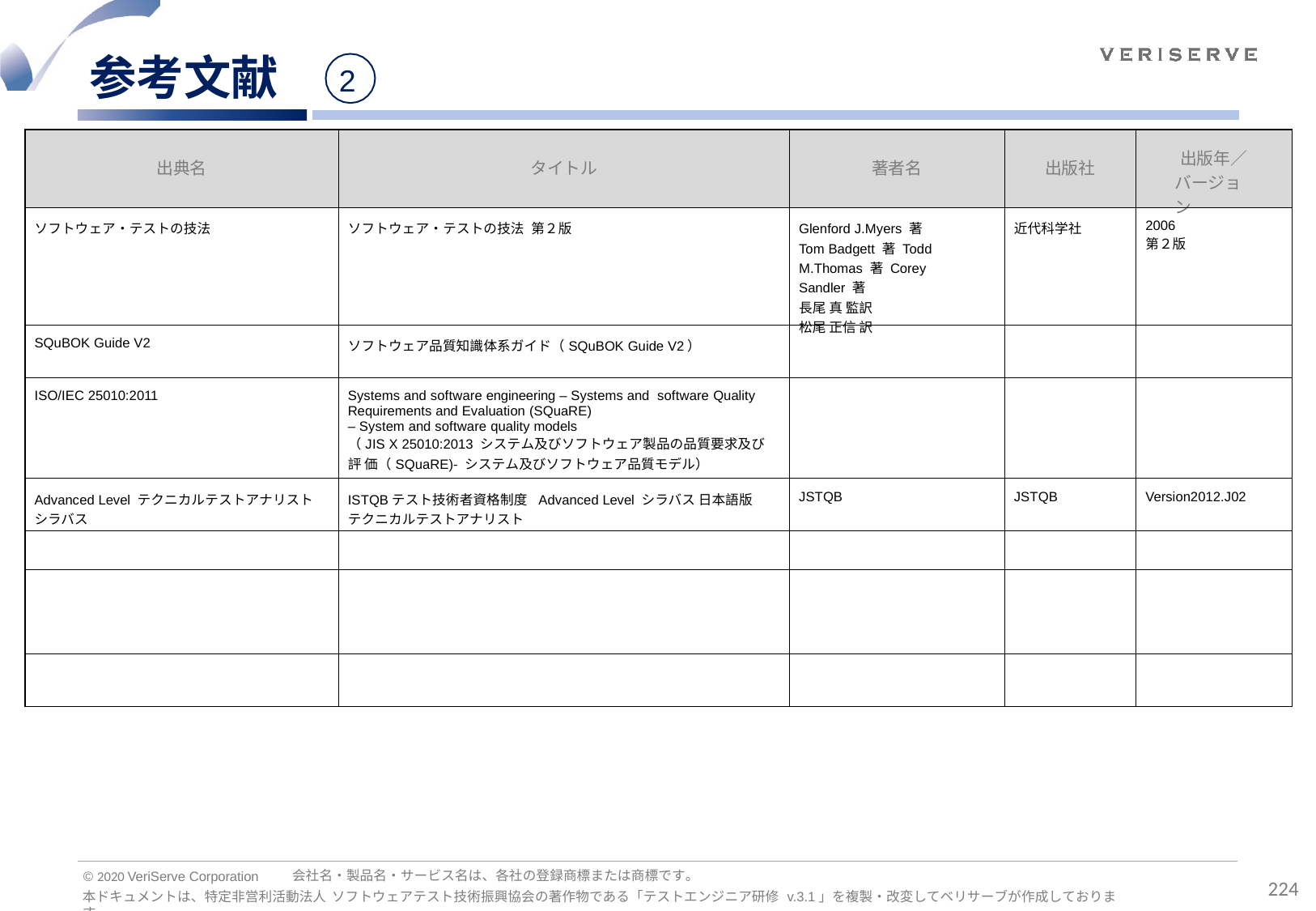

# 参考文献

2
| 出典名 | タイトル | 著者名 | 出版社 | 出版年／ バージョン |
| --- | --- | --- | --- | --- |
| ソフトウェア・テストの技法 | ソフトウェア・テストの技法 第２版 | Glenford J.Myers 著 Tom Badgett 著 Todd M.Thomas 著 Corey Sandler 著 長尾 真 監訳 松尾 正信 訳 | 近代科学社 | 2006 第２版 |
| SQuBOK Guide V2 | ソフトウェア品質知識体系ガイド（SQuBOK Guide V2） |  |  |  |
| ISO/IEC 25010:2011 | Systems and software engineering – Systems and software Quality Requirements and Evaluation (SQuaRE) – System and software quality models （JIS X 25010:2013 システム及びソフトウェア製品の品質要求及び評 価（SQuaRE)- システム及びソフトウェア品質モデル） |  |  |  |
| Advanced Level テクニカルテストアナリスト シラバス | ISTQBテスト技術者資格制度 Advanced Level シラバス 日本語版 テクニカルテストアナリスト | JSTQB | JSTQB | Version2012.J02 |
|  |  |  |  |  |
|  |  |  |  |  |
|  |  |  |  |  |
会社名・製品名・サービス名は、各社の登録商標または商標です。
© 2020 VeriServe Corporation
224
本ドキュメントは、特定非営利活動法人 ソフトウェアテスト技術振興協会の著作物である「テストエンジニア研修 v.3.1」を複製・改変してベリサーブが作成しております。